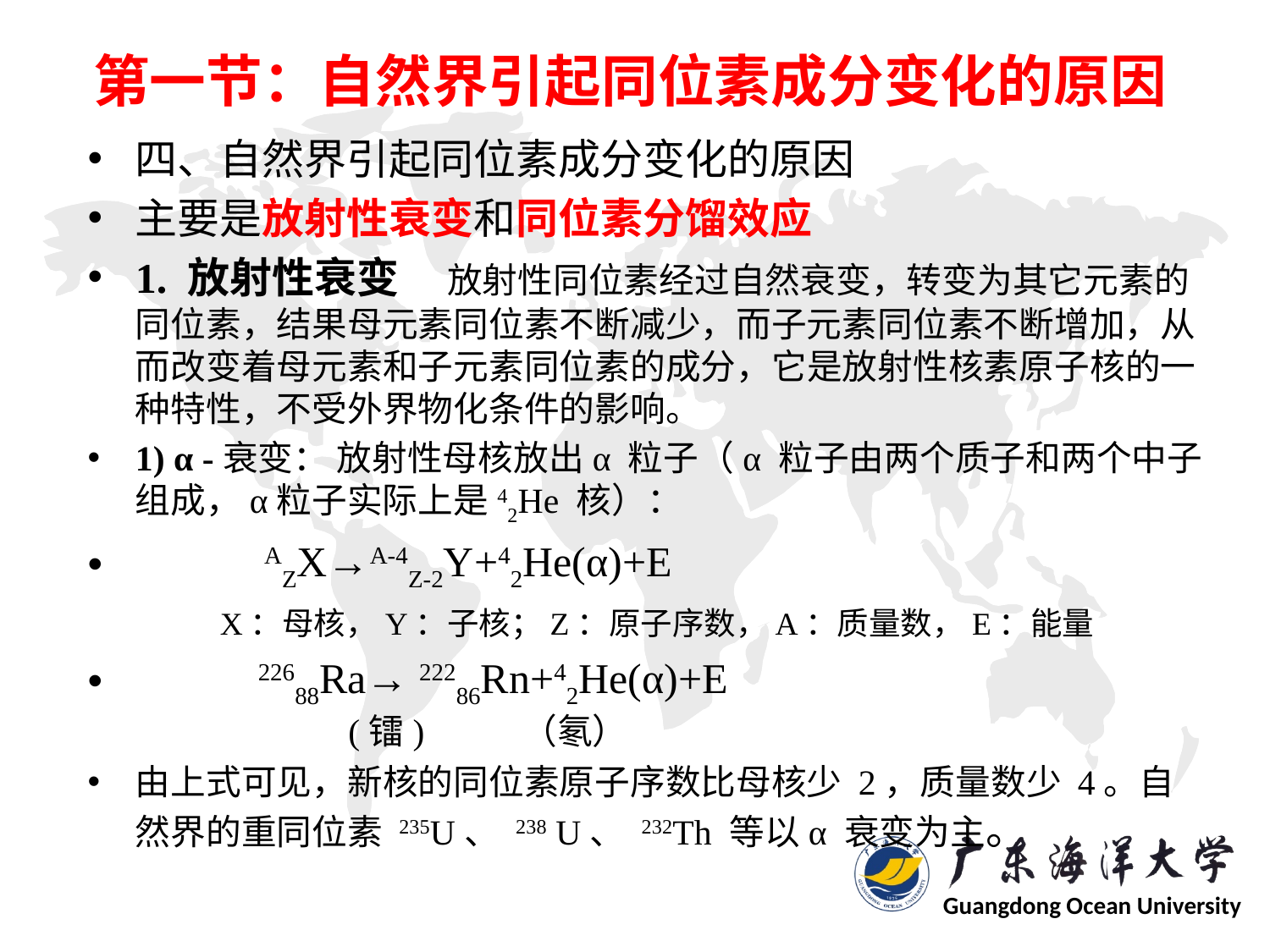

# 第一节：自然界引起同位素成分变化的原因
四、自然界引起同位素成分变化的原因
主要是放射性衰变和同位素分馏效应
1. 放射性衰变     放射性同位素经过自然衰变，转变为其它元素的同位素，结果母元素同位素不断减少，而子元素同位素不断增加，从而改变着母元素和子元素同位素的成分，它是放射性核素原子核的一种特性，不受外界物化条件的影响。
1) α -衰变： 放射性母核放出α 粒子（α 粒子由两个质子和两个中子组成，α粒子实际上是42He 核）：
                     AZX→A-4Z-2Y+42He(α)+E
        X：母核，Y：子核；Z：原子序数，A：质量数，E：能量
                    22688Ra→ 22286Rn+42He(α)+E
                        (镭)          （氡）
由上式可见，新核的同位素原子序数比母核少 2，质量数少 4。自然界的重同位素 235U、 238 U、 232Th 等以α 衰变为主。